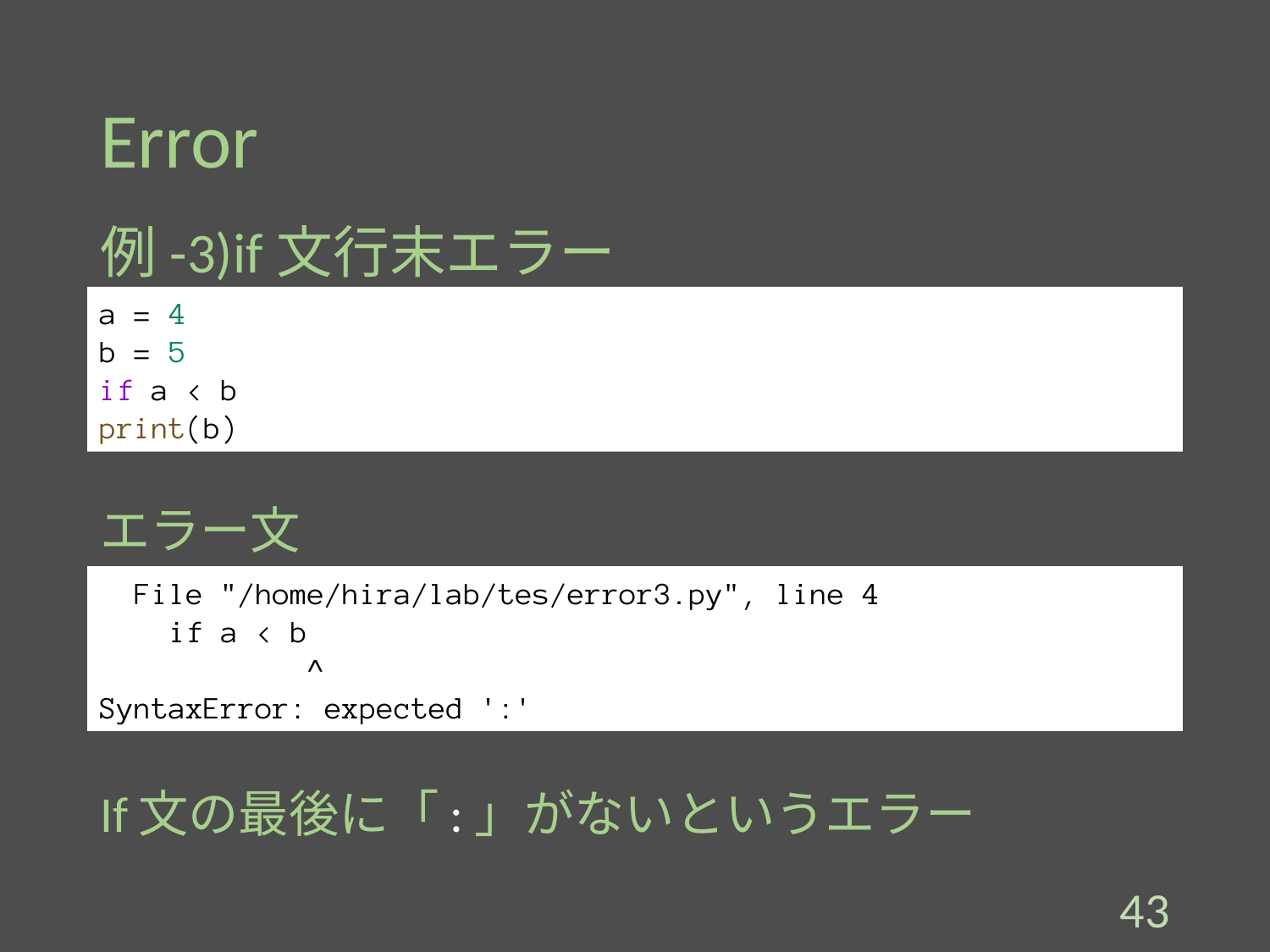

# Error
例-3)if文行末エラー
a = 4
b = 5
if a < b
print(b)
エラー文

  File "/home/hira/lab/tes/error3.py", line 4
    if a < b
            ^
SyntaxError: expected ':'
If文の最後に「:」がないというエラー
43